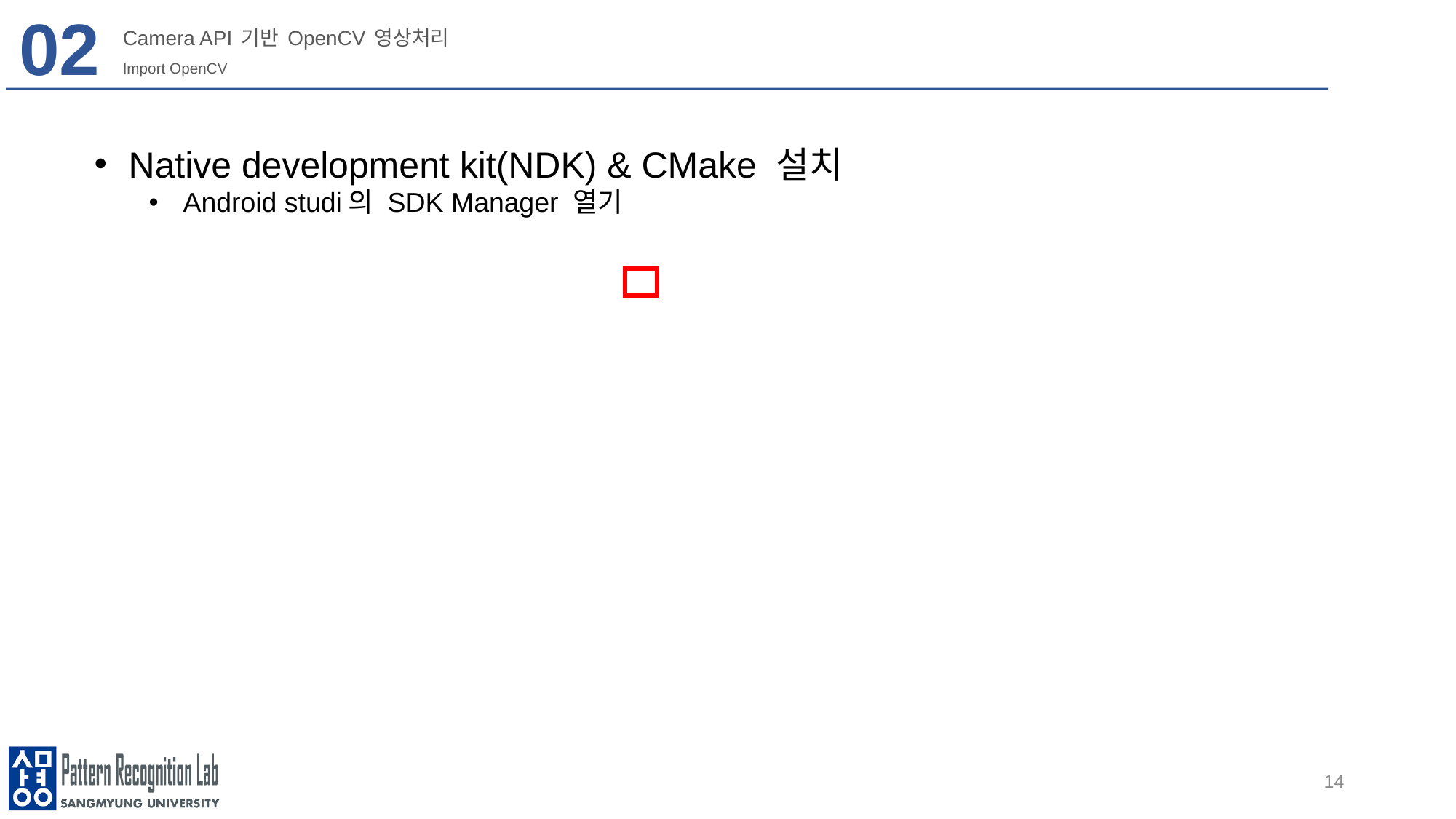

02
# Camera API 기반 OpenCV 영상처리
Import OpenCV
Native development kit(NDK) & CMake 설치
Android studi의 SDK Manager 열기

14